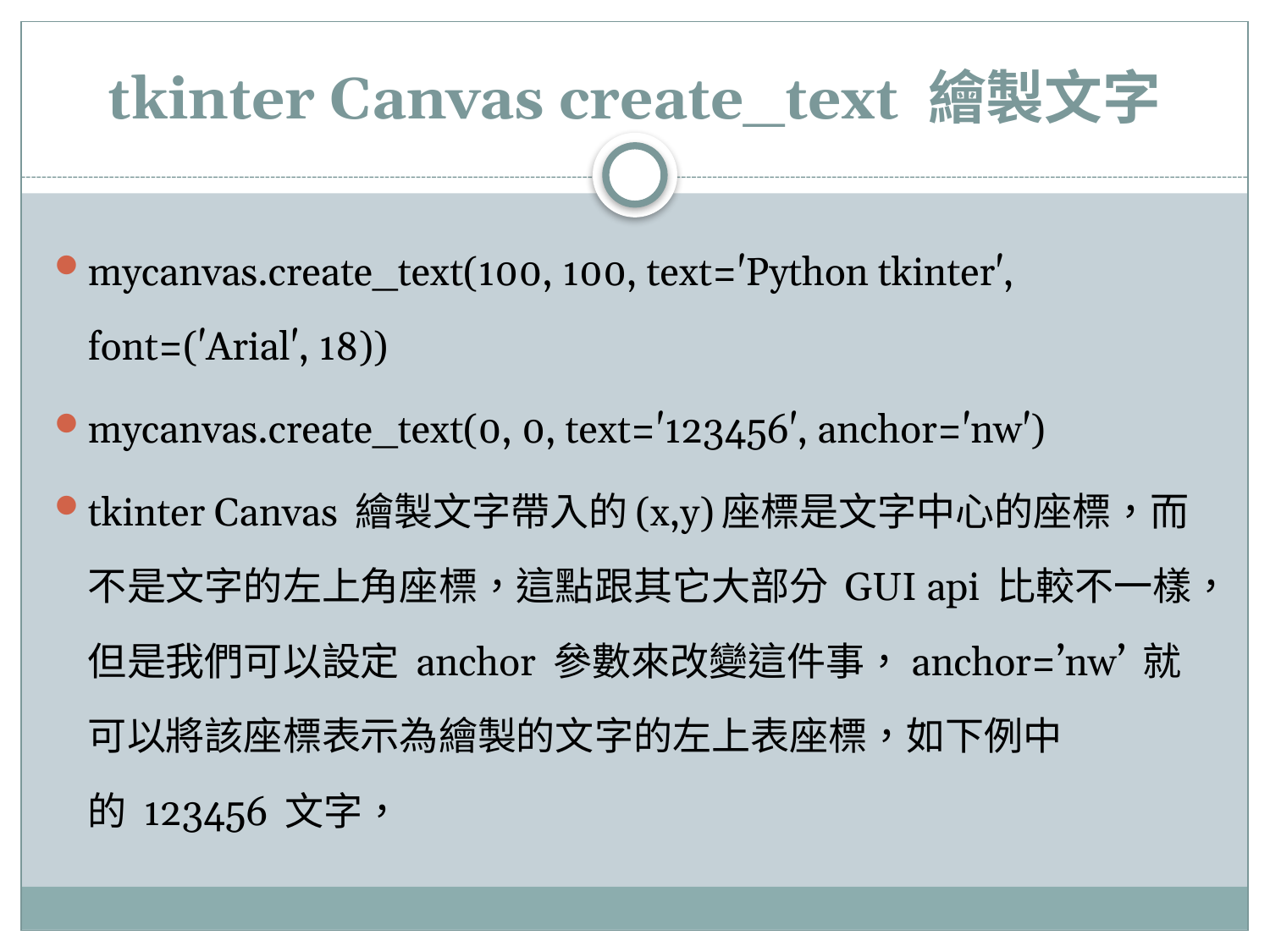

# tkinter Canvas create_text 繪製文字
mycanvas.create_text(100, 100, text='Python tkinter', font=('Arial', 18))
mycanvas.create_text(0, 0, text='123456', anchor='nw')
tkinter Canvas 繪製文字帶入的(x,y)座標是文字中心的座標，而不是文字的左上角座標，這點跟其它大部分 GUI api 比較不一樣，但是我們可以設定 anchor 參數來改變這件事，anchor=’nw’ 就可以將該座標表示為繪製的文字的左上表座標，如下例中的 123456 文字，